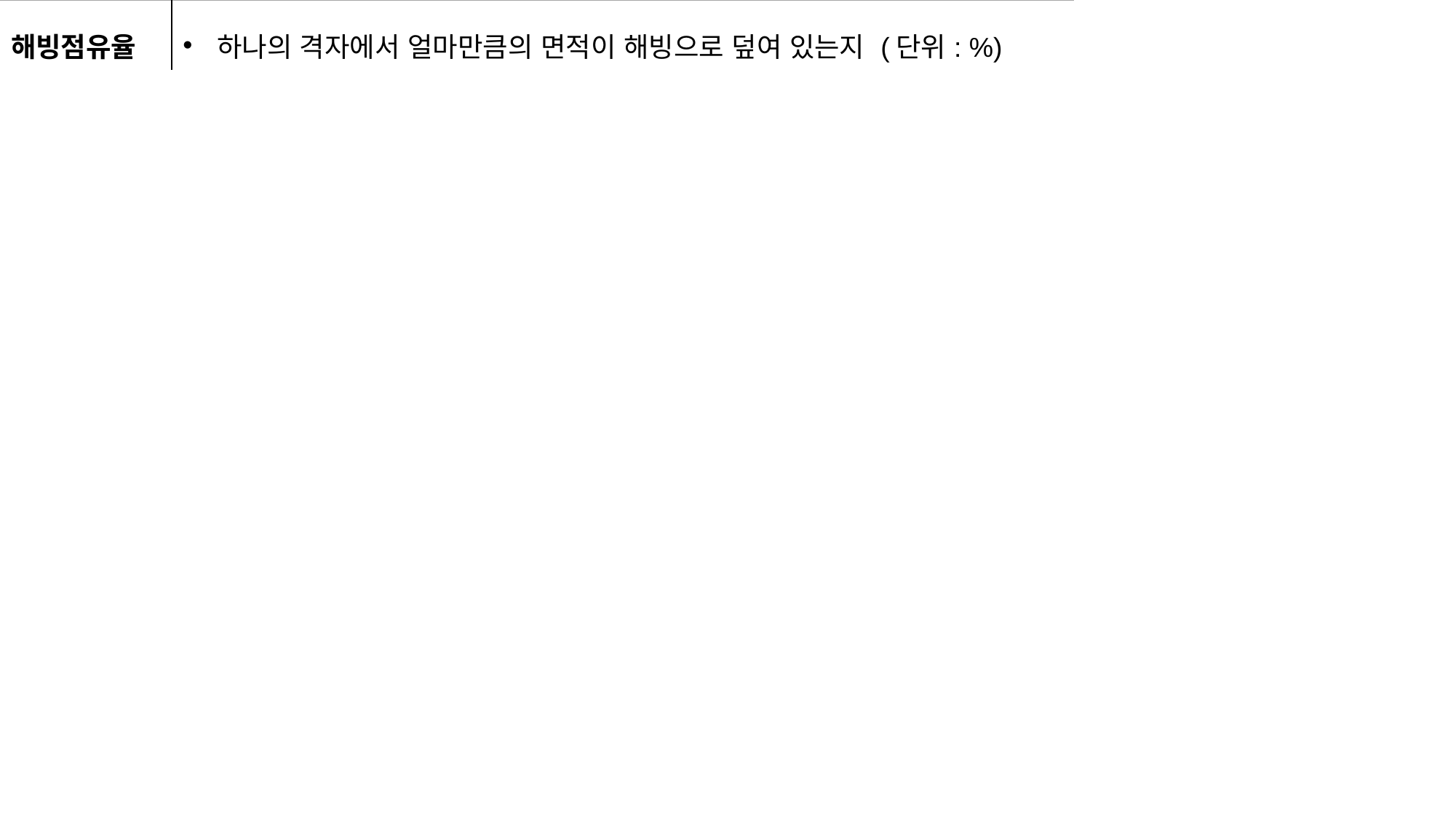

| 해빙점유율 | 하나의 격자에서 얼마만큼의 면적이 해빙으로 덮여 있는지 (단위: %) |
| --- | --- |